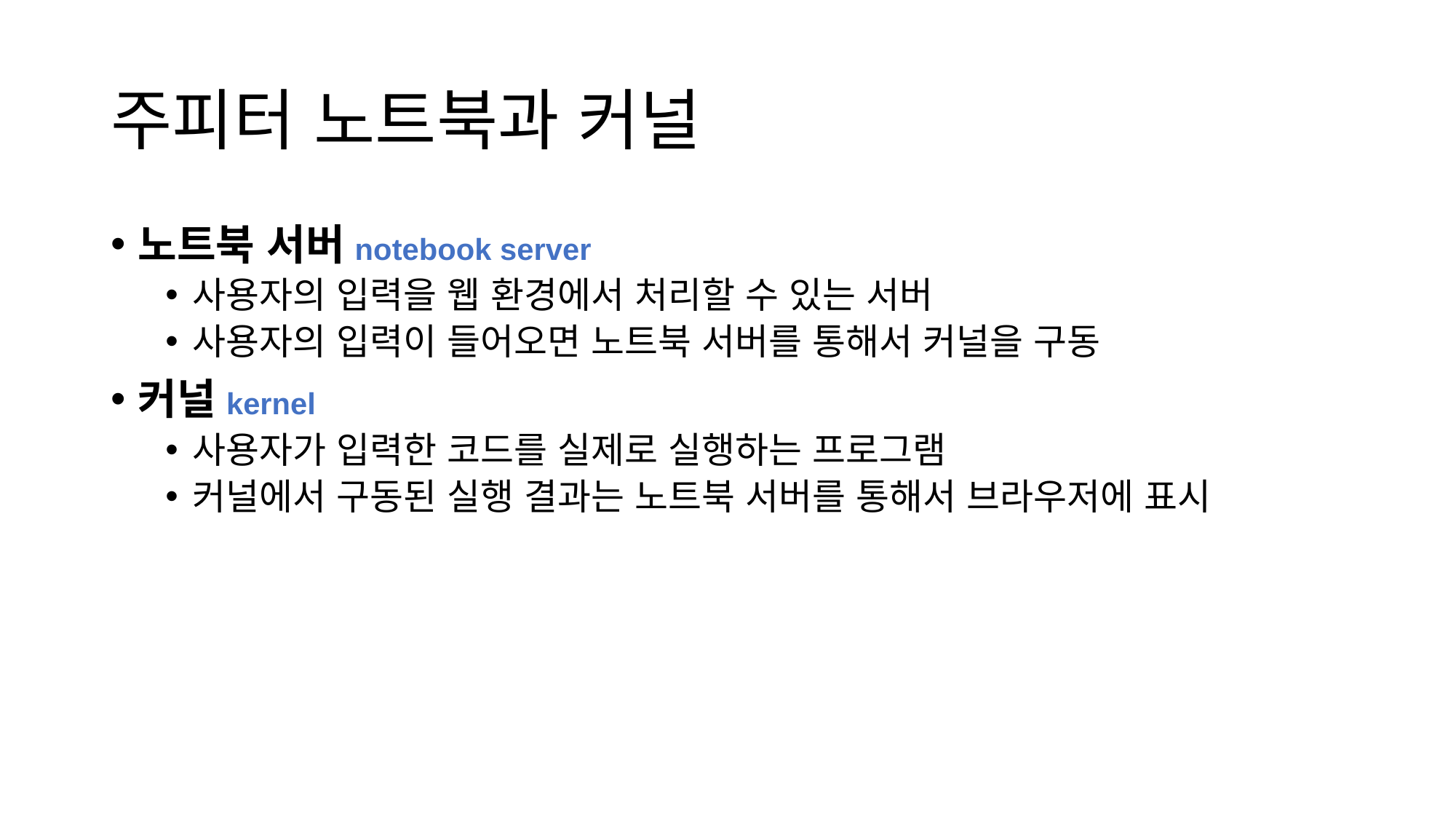

# 주피터 노트북과 커널
노트북 서버notebook server
사용자의 입력을 웹 환경에서 처리할 수 있는 서버
사용자의 입력이 들어오면 노트북 서버를 통해서 커널을 구동
커널kernel
사용자가 입력한 코드를 실제로 실행하는 프로그램
커널에서 구동된 실행 결과는 노트북 서버를 통해서 브라우저에 표시